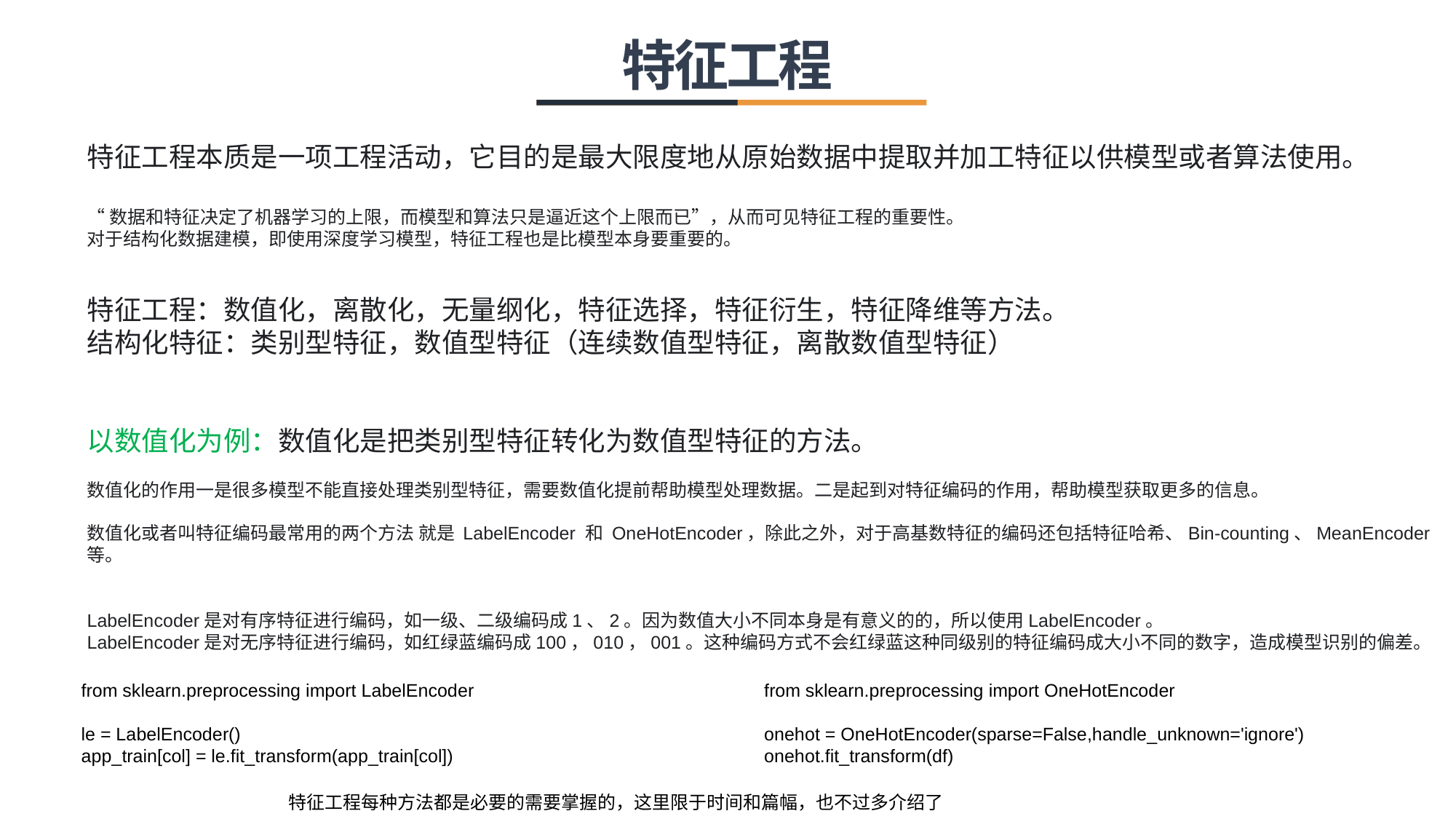

特征工程

特征工程本质是一项工程活动，它目的是最大限度地从原始数据中提取并加工特征以供模型或者算法使用。

“数据和特征决定了机器学习的上限，而模型和算法只是逼近这个上限而已”，从而可见特征工程的重要性。
对于结构化数据建模，即使用深度学习模型，特征工程也是比模型本身要重要的。

特征工程：数值化，离散化，无量纲化，特征选择，特征衍生，特征降维等方法。
结构化特征：类别型特征，数值型特征（连续数值型特征，离散数值型特征）

以数值化为例：数值化是把类别型特征转化为数值型特征的方法。

数值化的作用一是很多模型不能直接处理类别型特征，需要数值化提前帮助模型处理数据。二是起到对特征编码的作用，帮助模型获取更多的信息。

数值化或者叫特征编码最常用的两个方法 就是 LabelEncoder 和 OneHotEncoder，除此之外，对于高基数特征的编码还包括特征哈希、Bin-counting、MeanEncoder等。

LabelEncoder是对有序特征进行编码，如一级、二级编码成1、2。因为数值大小不同本身是有意义的的，所以使用LabelEncoder。
LabelEncoder是对无序特征进行编码，如红绿蓝编码成100，010，001。这种编码方式不会红绿蓝这种同级别的特征编码成大小不同的数字，造成模型识别的偏差。
from sklearn.preprocessing import OneHotEncoder

onehot = OneHotEncoder(sparse=False,handle_unknown='ignore')
onehot.fit_transform(df)
from sklearn.preprocessing import LabelEncoder

le = LabelEncoder()
app_train[col] = le.fit_transform(app_train[col])
特征工程每种方法都是必要的需要掌握的，这里限于时间和篇幅，也不过多介绍了